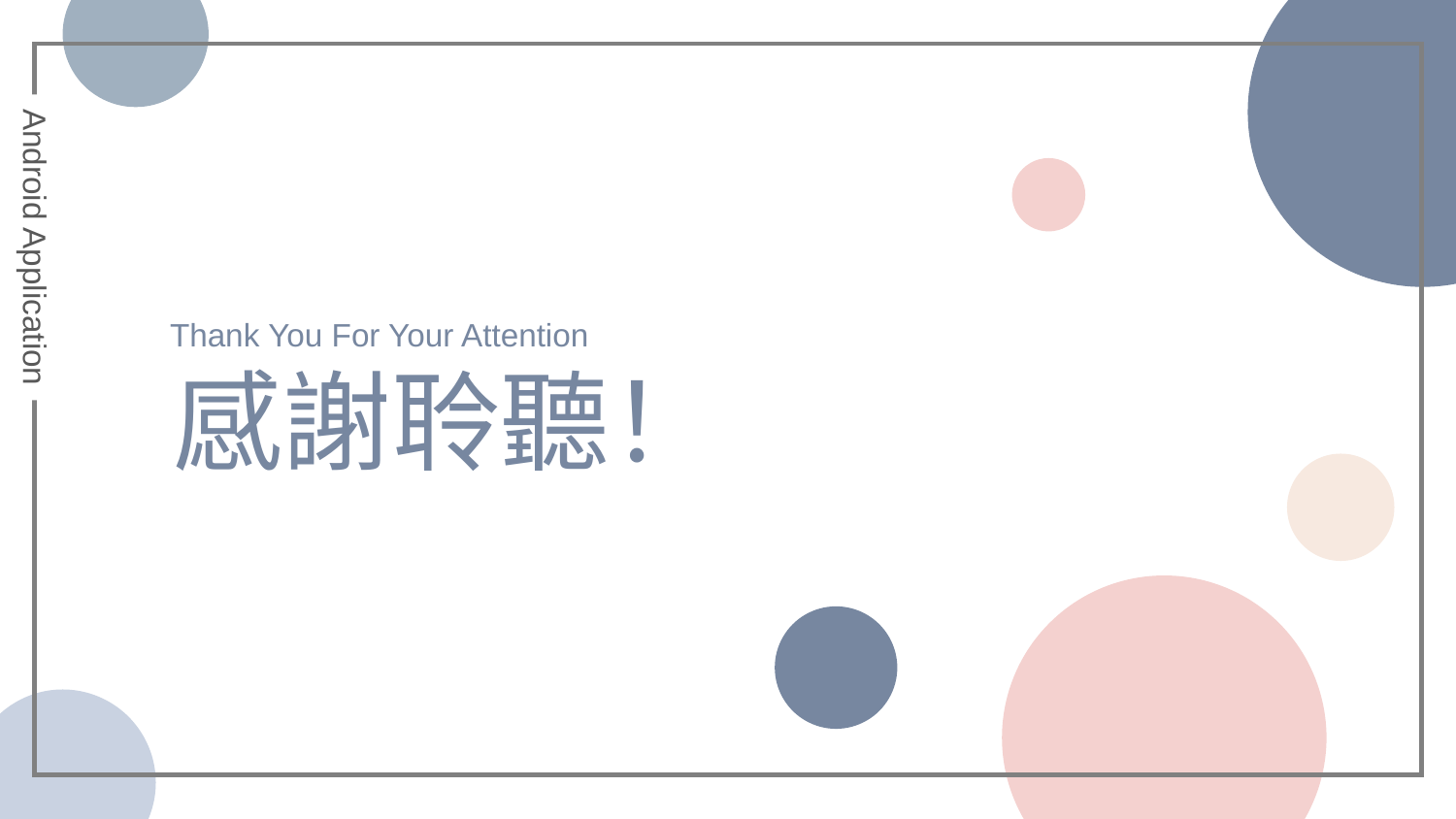

Android Application

Thank You For Your Attention
感謝聆聽！